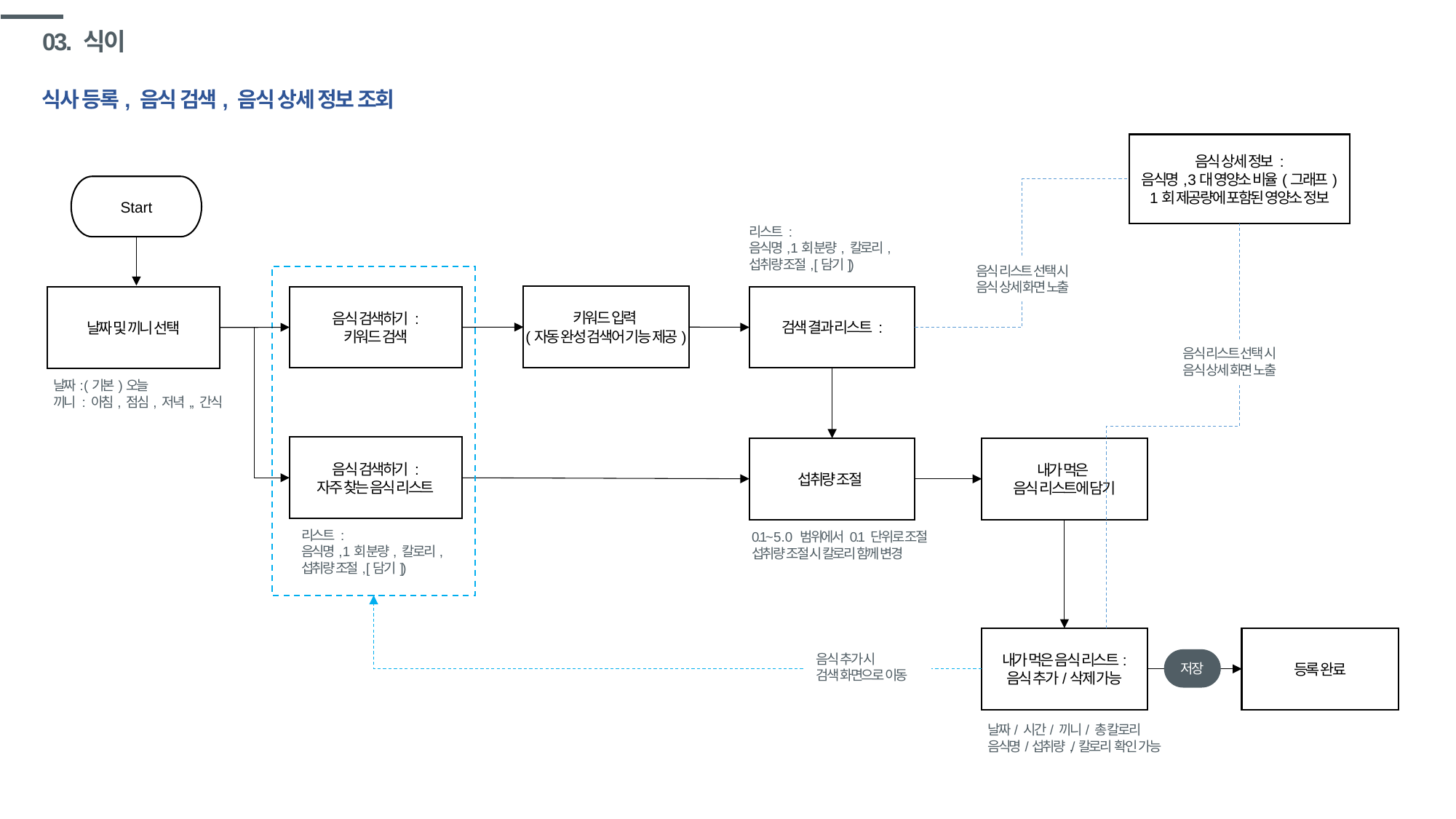

# 03. 식이
식사 등록, 음식 검색, 음식 상세 정보 조회
음식 상세 정보 :
음식명, 3대 영양소 비율(그래프)
1회 제공량에 포함된 영양소 정보
Start
리스트 :
음식명, 1회 분량, 칼로리,
섭취량 조절, [담기])
음식 리스트 선택 시
음식 상세 화면 노출

키워드 입력
(자동 완성 검색어 기능 제공)
음식 검색하기 :
키워드 검색
검색 결과 리스트 :
날짜 및 끼니 선택
음식 리스트 선택 시
음식 상세 화면 노출
날짜: (기본)오늘
끼니 : 아침, 점심, 저녁,, 간식
음식 검색하기 :
자주 찾는 음식 리스트
섭취량 조절
내가 먹은
음식 리스트에 담기
리스트 :
음식명, 1회 분량, 칼로리,
섭취량 조절, [담기])
0.1~5.0 범위에서 0.1 단위로 조절
섭취량 조절 시 칼로리 함께 변경
내가 먹은 음식 리스트:
음식 추가/삭제 가능
등록 완료
음식 추가 시
검색 화면으로 이동
저장
날짜/ 시간/ 끼니/ 총 칼로리
음식명/섭취량,/칼로리  확인 가능